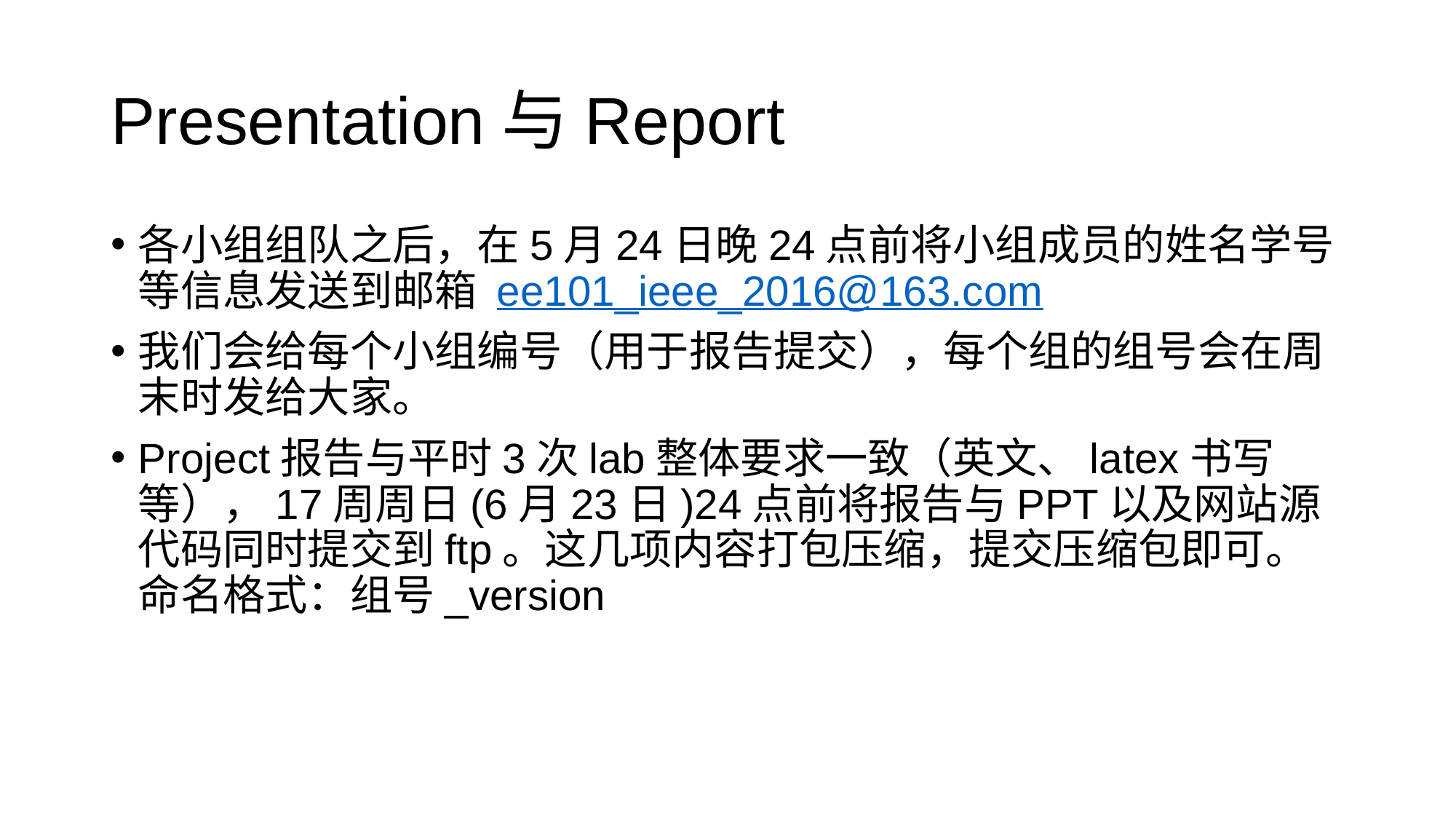

# Presentation与Report
各小组组队之后，在5月24日晚24点前将小组成员的姓名学号等信息发送到邮箱 ee101_ieee_2016@163.com
我们会给每个小组编号（用于报告提交），每个组的组号会在周末时发给大家。
Project报告与平时3次lab整体要求一致（英文、latex书写等），17周周日(6月23日)24点前将报告与PPT以及网站源代码同时提交到ftp。这几项内容打包压缩，提交压缩包即可。命名格式：组号_version